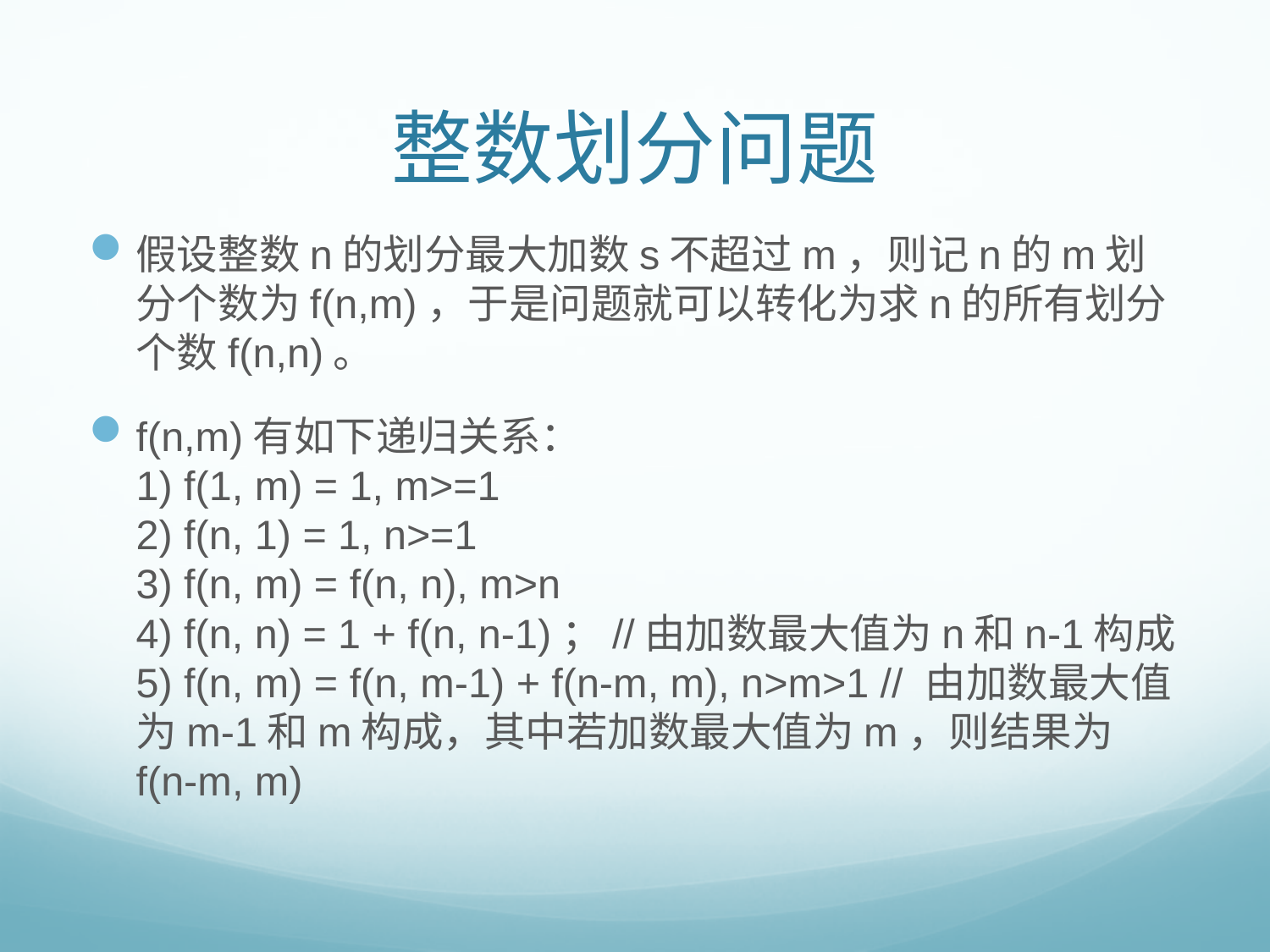

# 整数划分问题
假设整数n的划分最大加数s不超过m，则记n的m划分个数为f(n,m)，于是问题就可以转化为求n的所有划分个数f(n,n)。
f(n,m)有如下递归关系：
1) f(1, m) = 1, m>=1
2) f(n, 1) = 1, n>=1
3) f(n, m) = f(n, n), m>n
4) f(n, n) = 1 + f(n, n-1)；//由加数最大值为n和n-1构成
5) f(n, m) = f(n, m-1) + f(n-m, m), n>m>1 // 由加数最大值为m-1和m构成，其中若加数最大值为m，则结果为f(n-m, m)